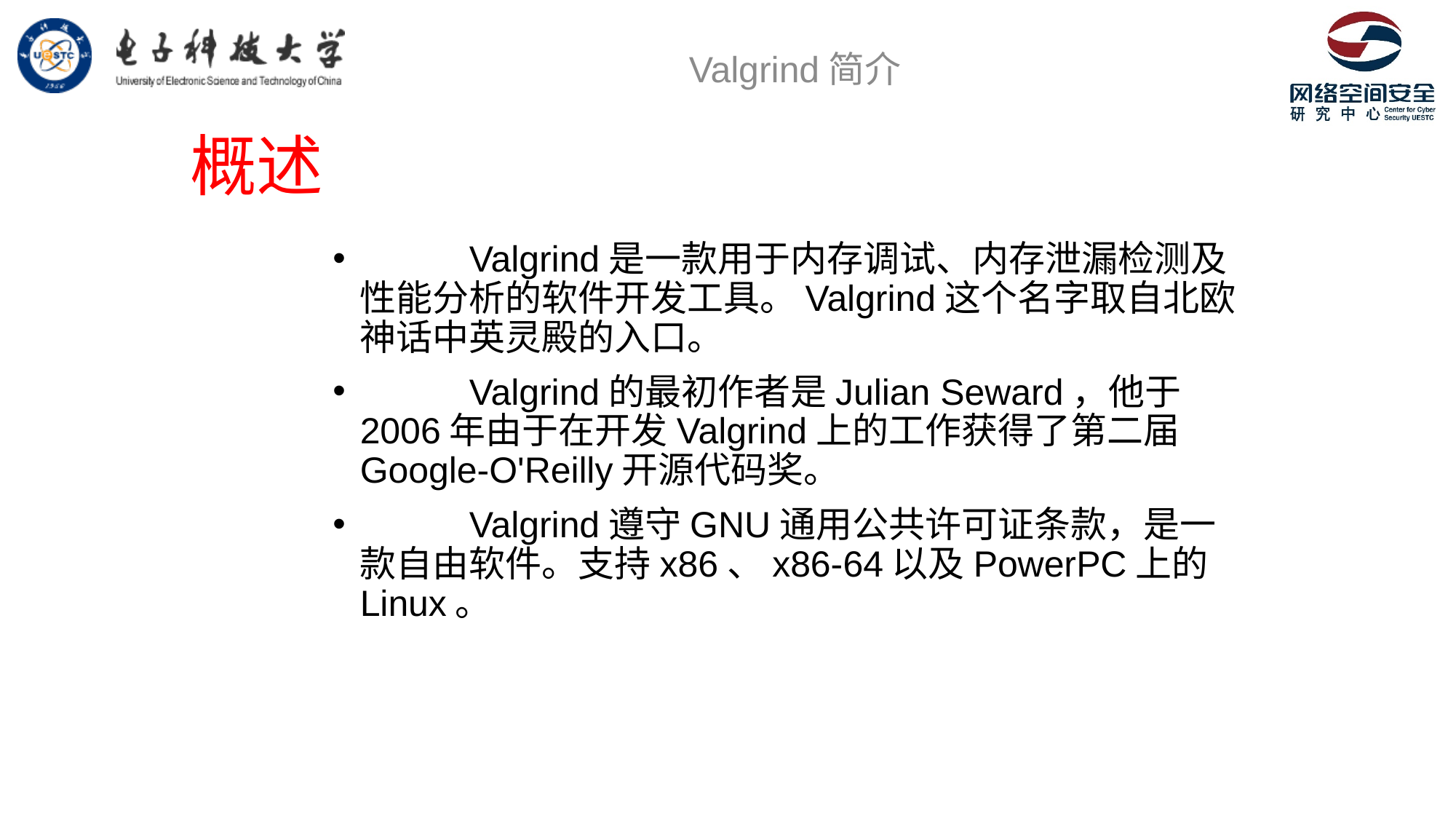

Valgrind简介
# 概述
	Valgrind是一款用于内存调试、内存泄漏检测及性能分析的软件开发工具。Valgrind这个名字取自北欧神话中英灵殿的入口。
　　	Valgrind的最初作者是Julian Seward，他于2006年由于在开发Valgrind上的工作获得了第二届Google-O'Reilly开源代码奖。
　　	Valgrind遵守GNU通用公共许可证条款，是一款自由软件。支持x86、x86-64以及PowerPC上的Linux。